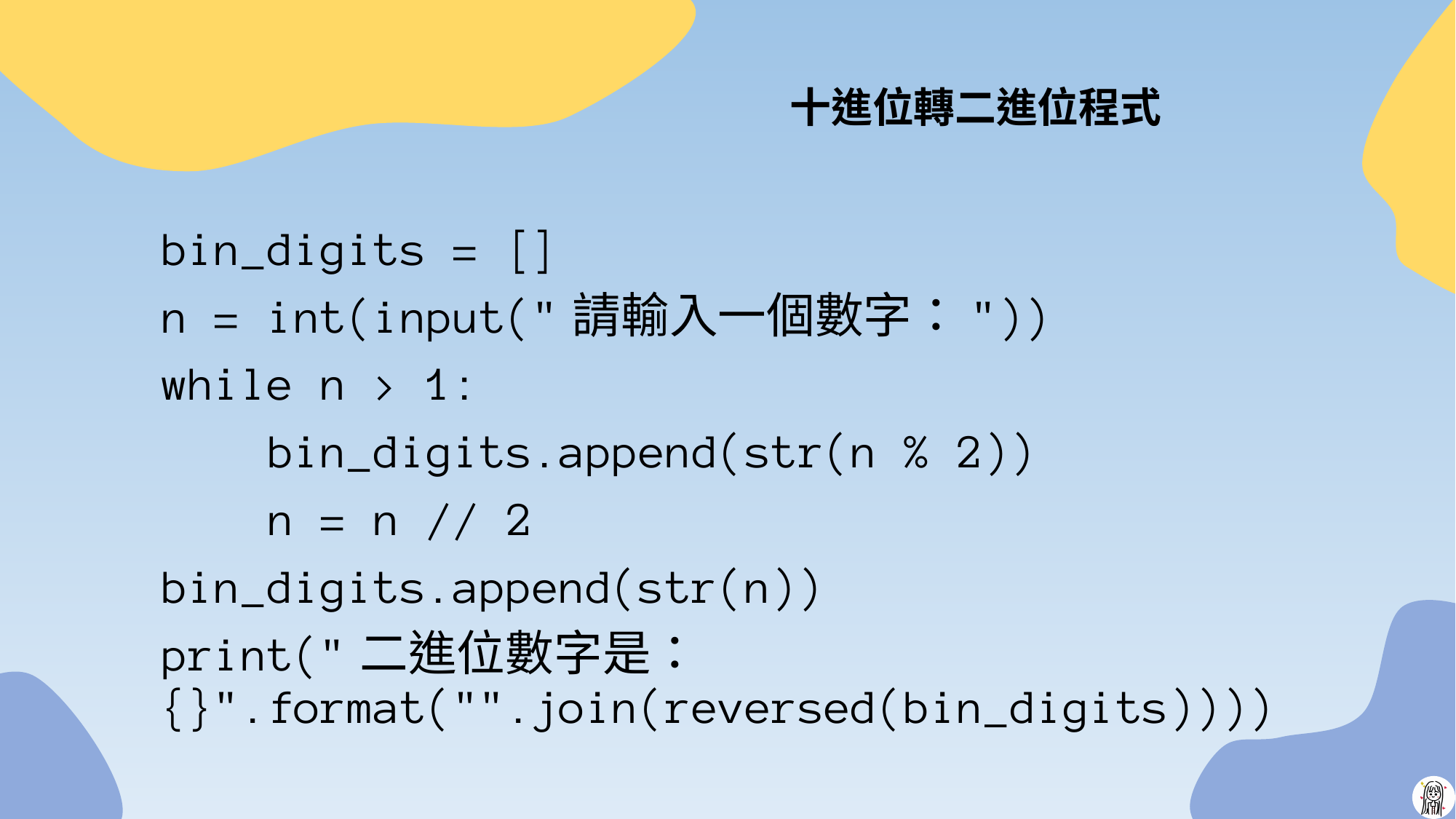

# 十進位轉二進位程式
bin_digits = []
n = int(input("請輸入一個數字："))
while n > 1:
    bin_digits.append(str(n % 2))
    n = n // 2
bin_digits.append(str(n))
print("二進位數字是：{}".format("".join(reversed(bin_digits))))
35